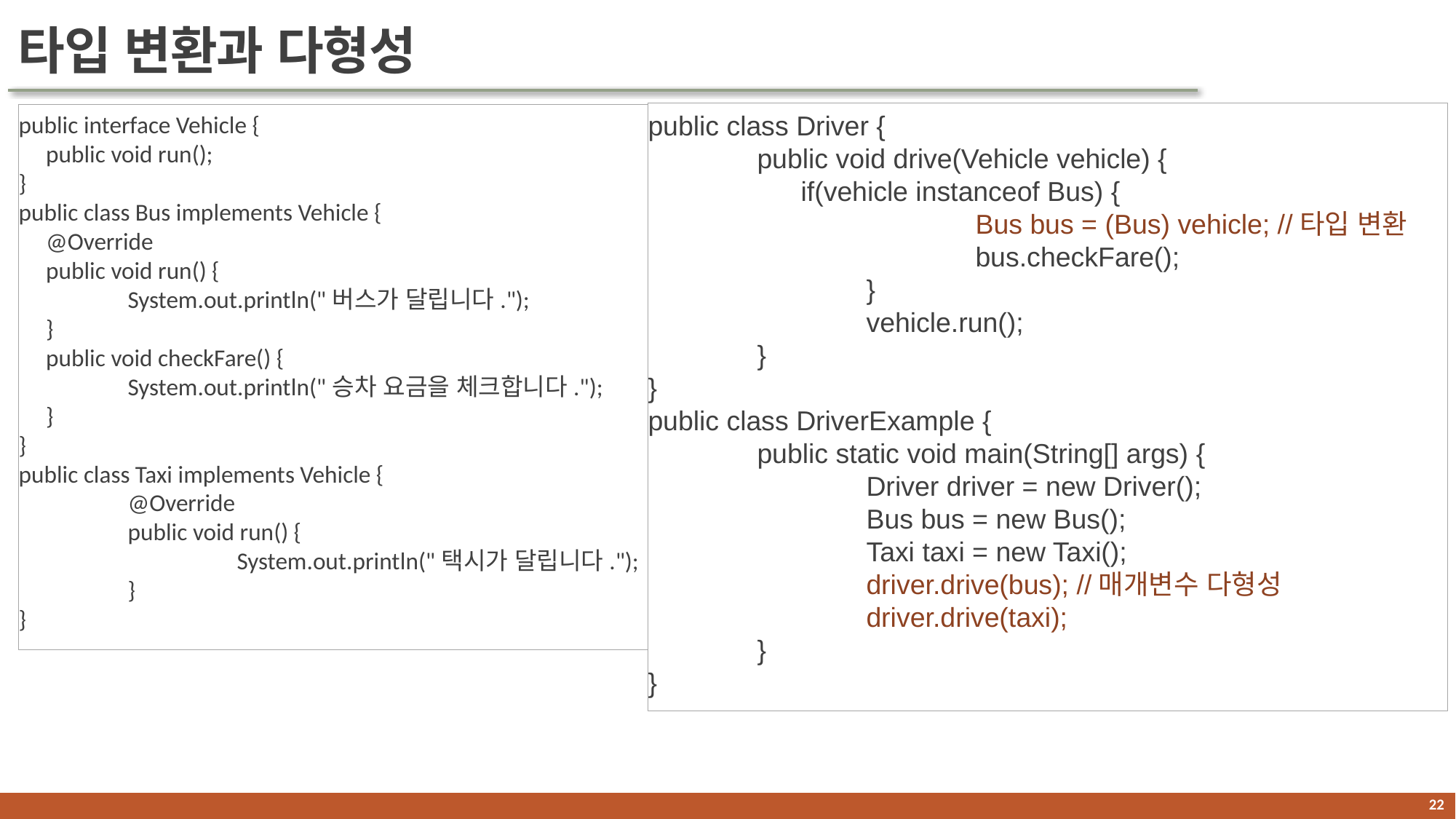

# 타입 변환과 다형성
public class Driver {
	public void drive(Vehicle vehicle) {
                    if(vehicle instanceof Bus) {
			Bus bus = (Bus) vehicle; //타입 변환
			bus.checkFare();
		}
		vehicle.run();
	}
}
public class DriverExample {
	public static void main(String[] args) {
		Driver driver = new Driver();
		Bus bus = new Bus();
		Taxi taxi = new Taxi();
		driver.drive(bus); //매개변수 다형성
		driver.drive(taxi);
	}
}
public interface Vehicle {
     public void run();
}
public class Bus implements Vehicle {
     @Override
     public void run() {
	System.out.println("버스가 달립니다.");
     }
     public void checkFare() {
	System.out.println("승차 요금을 체크합니다.");
     }
}
public class Taxi implements Vehicle {
	@Override
	public void run() {
		System.out.println("택시가 달립니다.");
	}
}
22